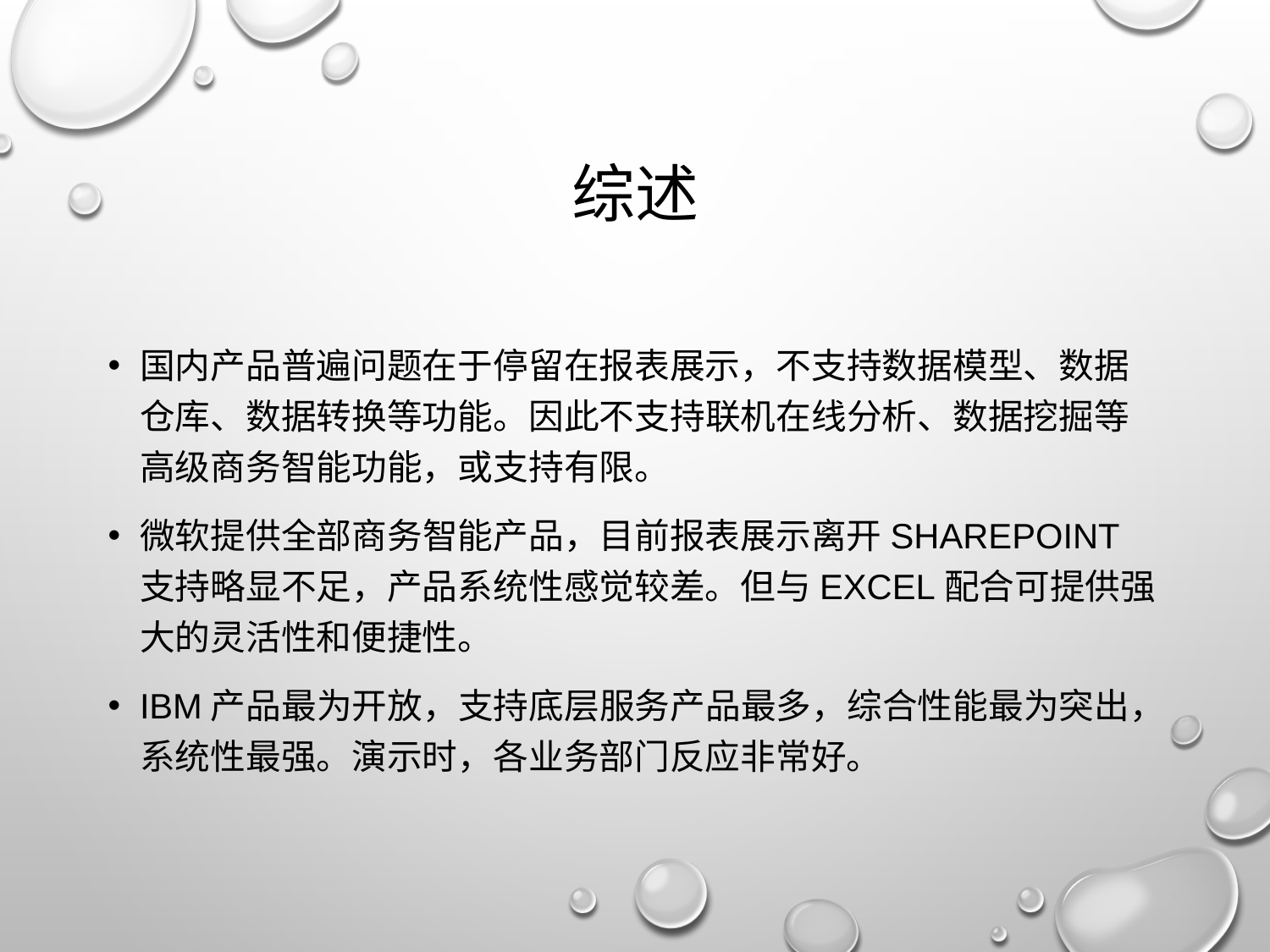

# 综述
国内产品普遍问题在于停留在报表展示，不支持数据模型、数据仓库、数据转换等功能。因此不支持联机在线分析、数据挖掘等高级商务智能功能，或支持有限。
微软提供全部商务智能产品，目前报表展示离开sharepoint支持略显不足，产品系统性感觉较差。但与EXCEL配合可提供强大的灵活性和便捷性。
IBM产品最为开放，支持底层服务产品最多，综合性能最为突出，系统性最强。演示时，各业务部门反应非常好。